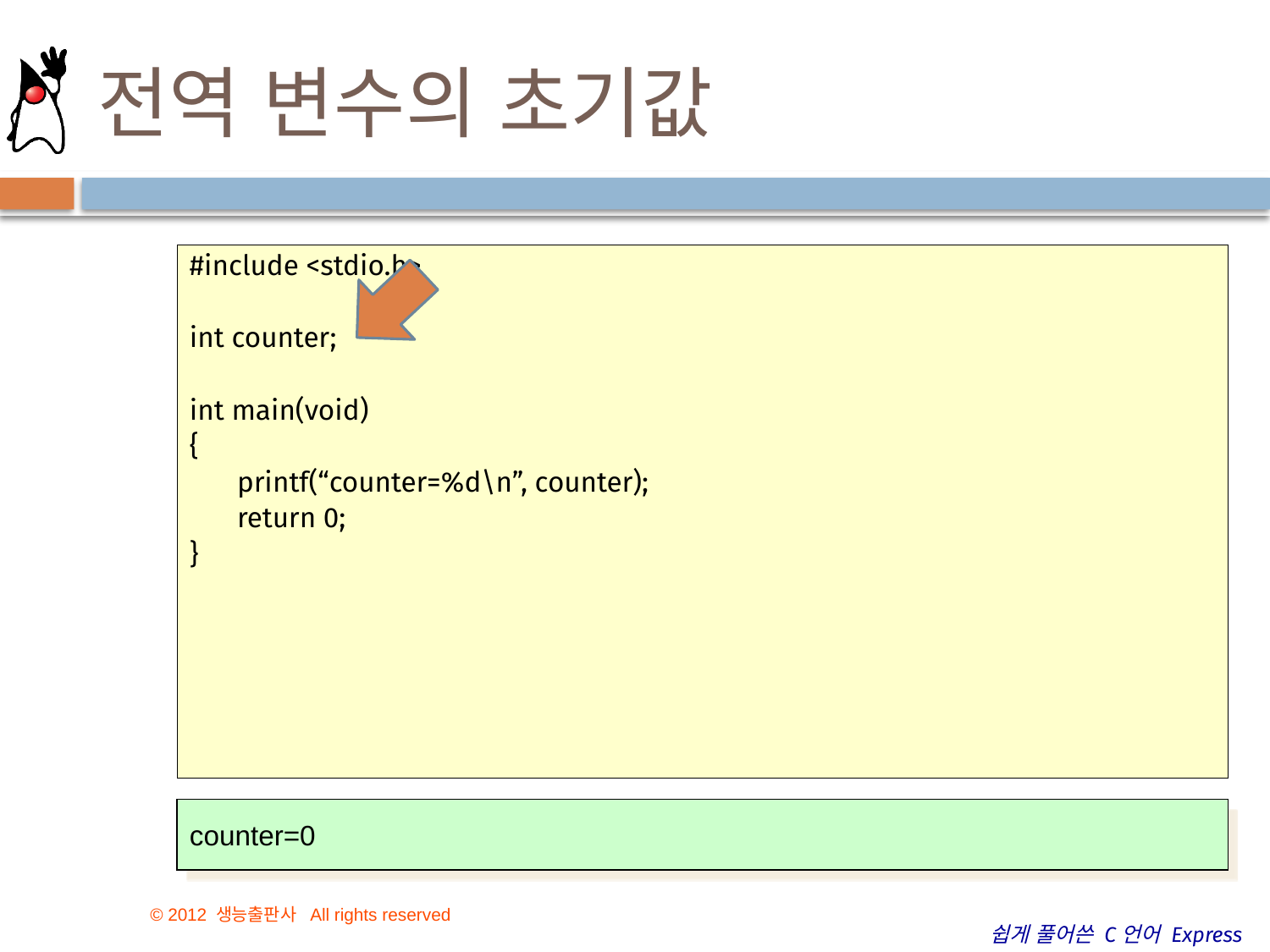

# 전역 변수의 초기값
#include <stdio.h>

int counter;

int main(void)
{
	printf(“counter=%d\n”, counter);
	return 0;
}

counter=0